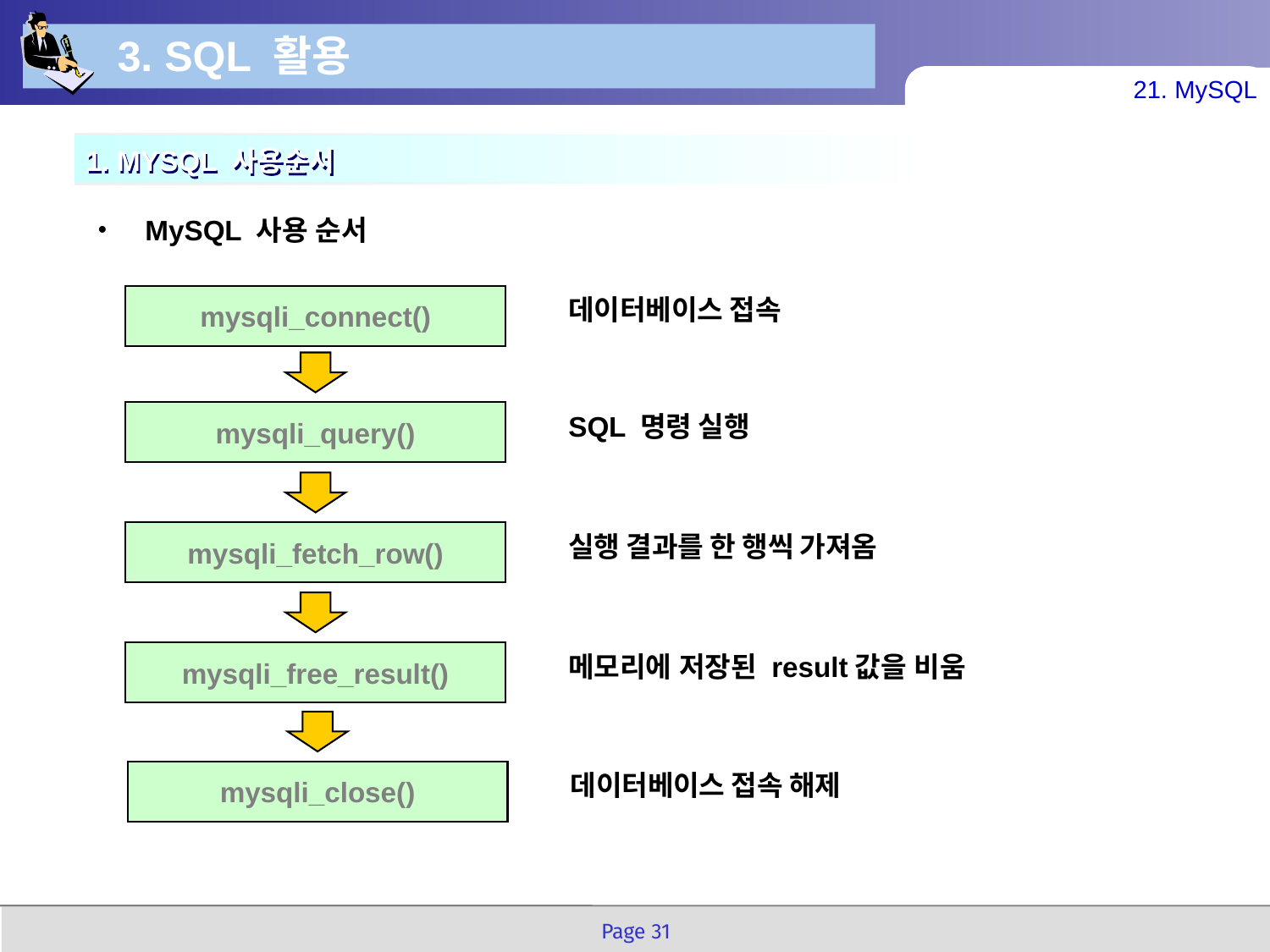

3. SQL 활용
21. MySQL

1. MYSQL 사용순서
MySQL 사용 순서
mysqli_connect()
데이터베이스 접속

mysqli_query()
SQL 명령 실행

mysqli_fetch_row()
실행 결과를 한 행씩 가져옴

mysqli_free_result()
메모리에 저장된 result값을 비움

mysqli_close()
데이터베이스 접속 해제
Page 31